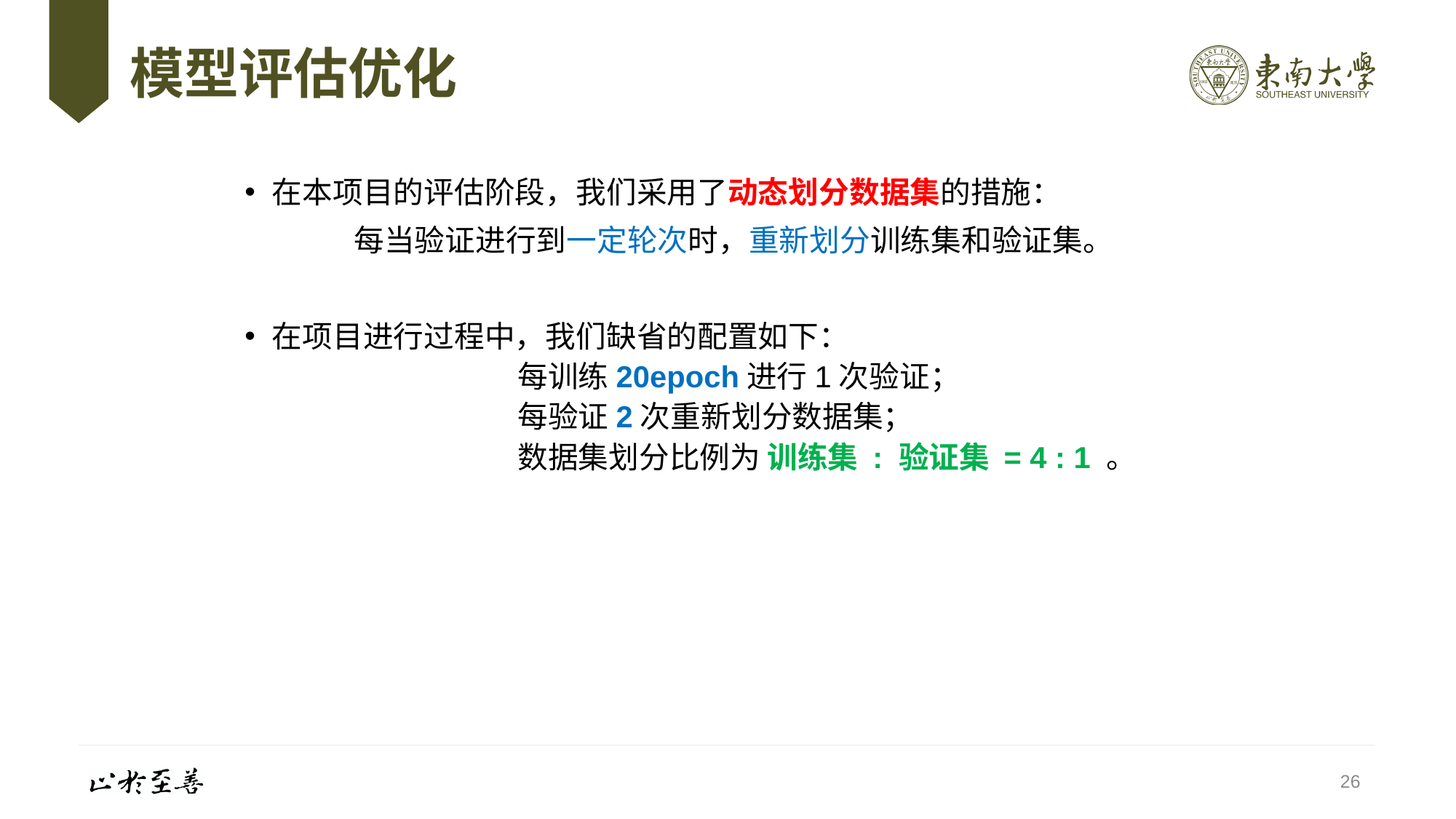

# 模型评估优化
在本项目的评估阶段，我们采用了动态划分数据集的措施：
	每当验证进行到一定轮次时，重新划分训练集和验证集。

在项目进行过程中，我们缺省的配置如下：
		每训练20epoch进行1次验证；
		每验证2次重新划分数据集；
		数据集划分比例为 训练集 : 验证集 = 4 : 1 。
26